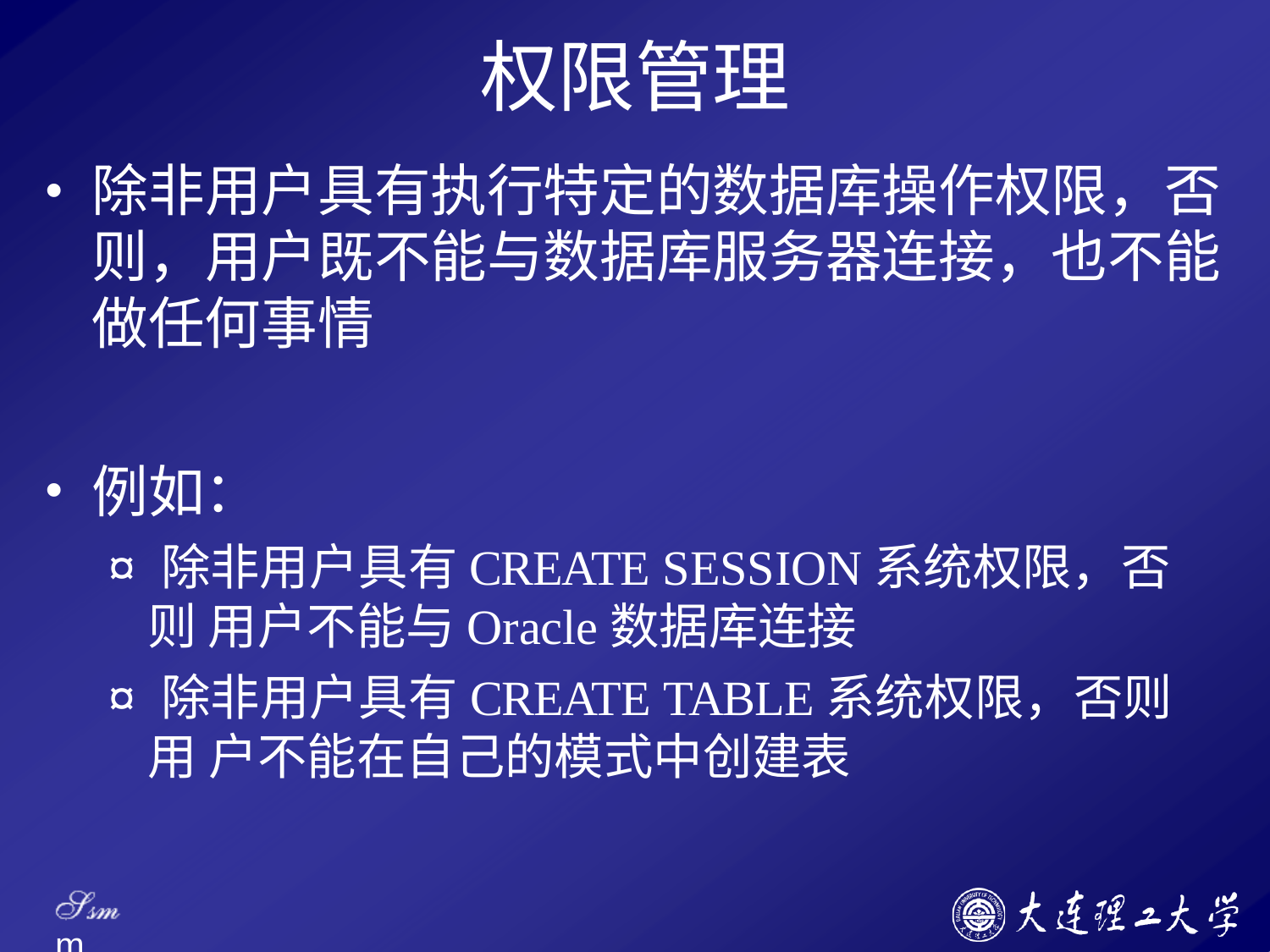

# 权限管理
除非用户具有执行特定的数据库操作权限，否 则，用户既不能与数据库服务器连接，也不能 做任何事情

例如：
¤ 除非用户具有CREATE SESSION系统权限，否则 用户不能与Oracle数据库连接
¤ 除非用户具有CREATE TABLE系统权限，否则用 户不能在自己的模式中创建表

Ssm